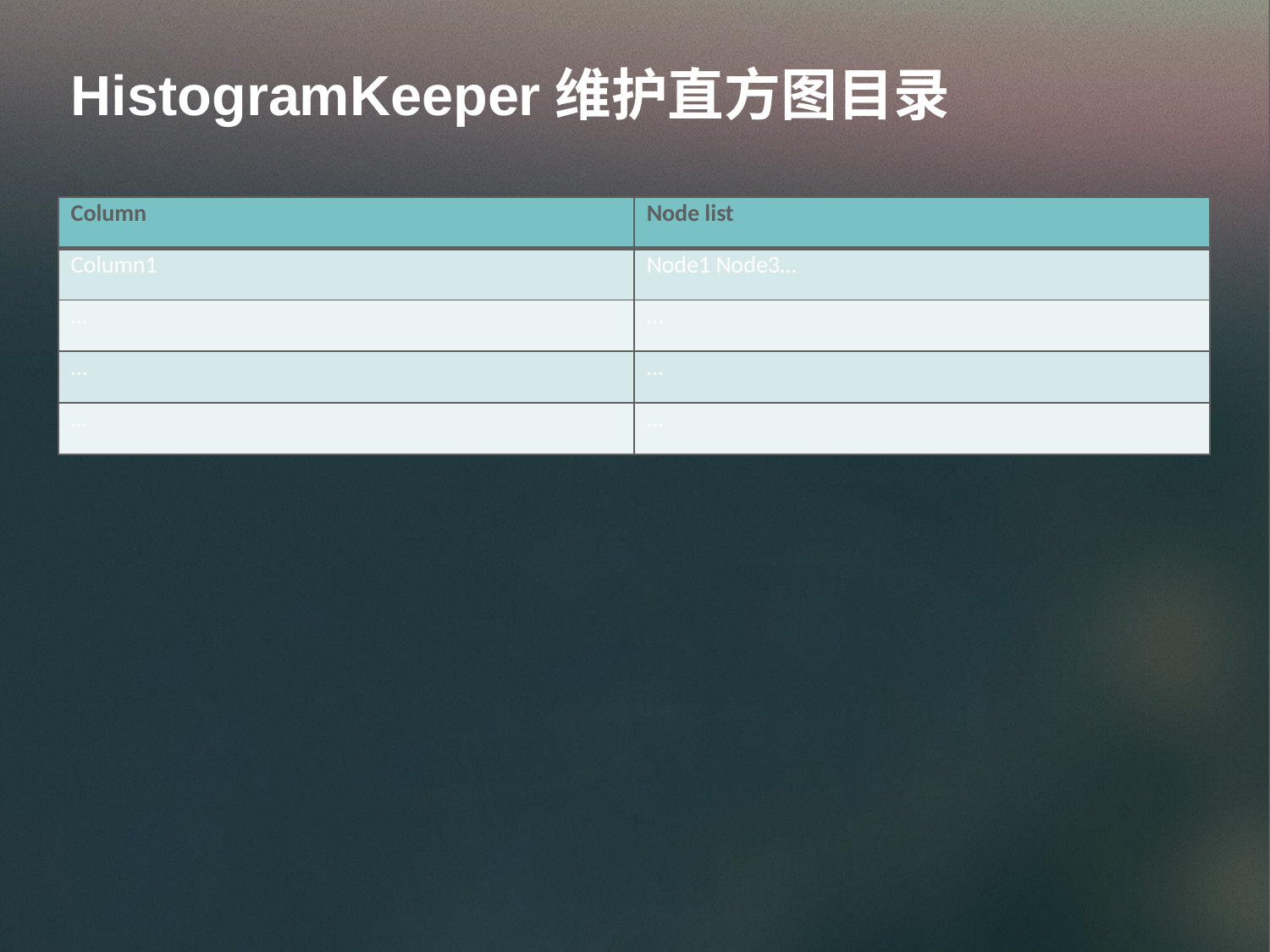

# HistogramKeeper维护直方图目录
| Column | Node list |
| --- | --- |
| Column1 | Node1 Node3… |
| … | … |
| … | … |
| … | … |